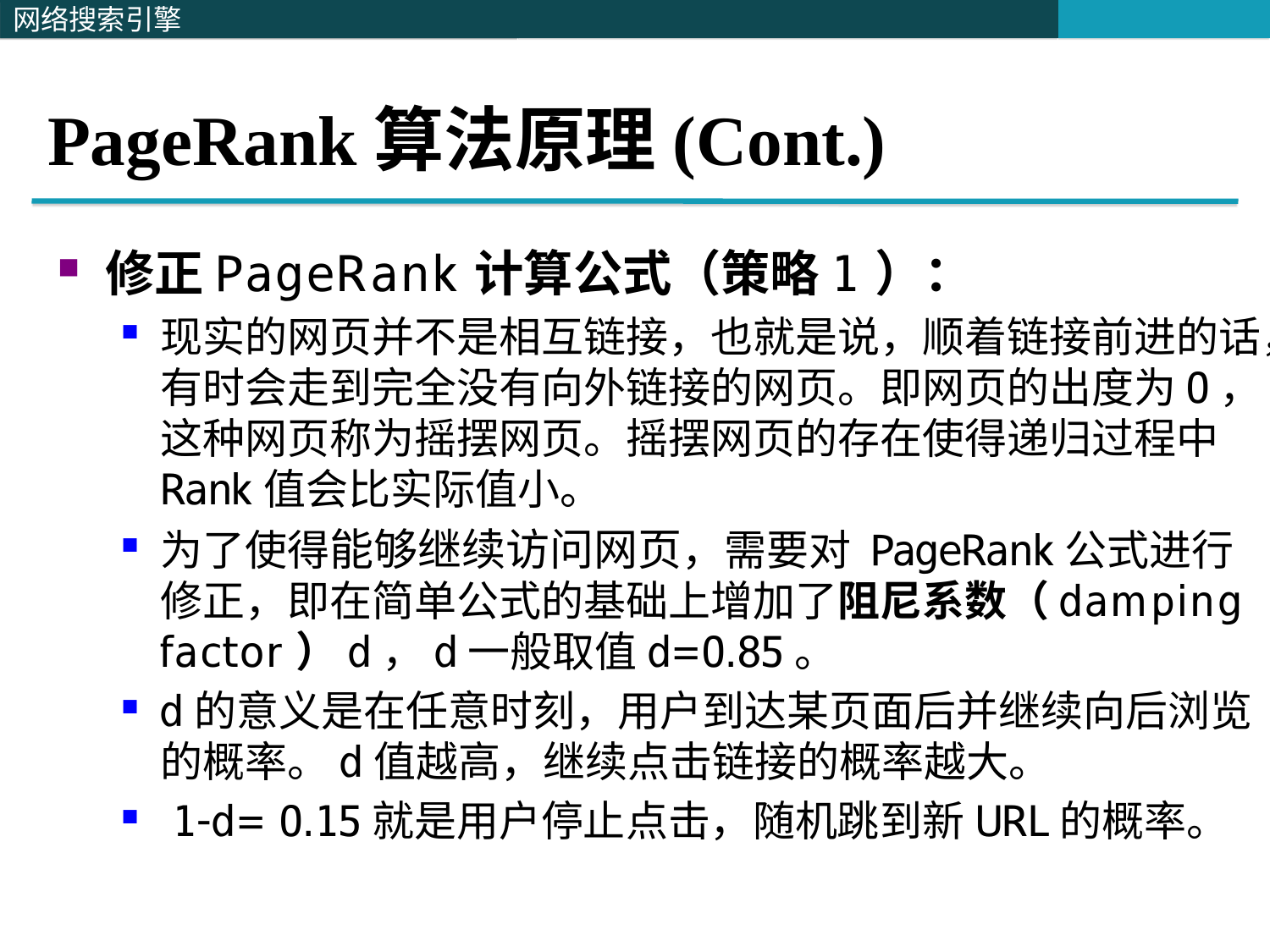

# PageRank算法原理(Cont.)
修正PageRank计算公式（策略1）：
现实的网页并不是相互链接，也就是说，顺着链接前进的话，有时会走到完全没有向外链接的网页。即网页的出度为0，这种网页称为摇摆网页。摇摆网页的存在使得递归过程中Rank值会比实际值小。
为了使得能够继续访问网页，需要对 PageRank公式进行修正，即在简单公式的基础上增加了阻尼系数（damping factor）d，d一般取值d=0.85。
d的意义是在任意时刻，用户到达某页面后并继续向后浏览的概率。d值越高，继续点击链接的概率越大。
 1-d= 0.15就是用户停止点击，随机跳到新URL的概率。